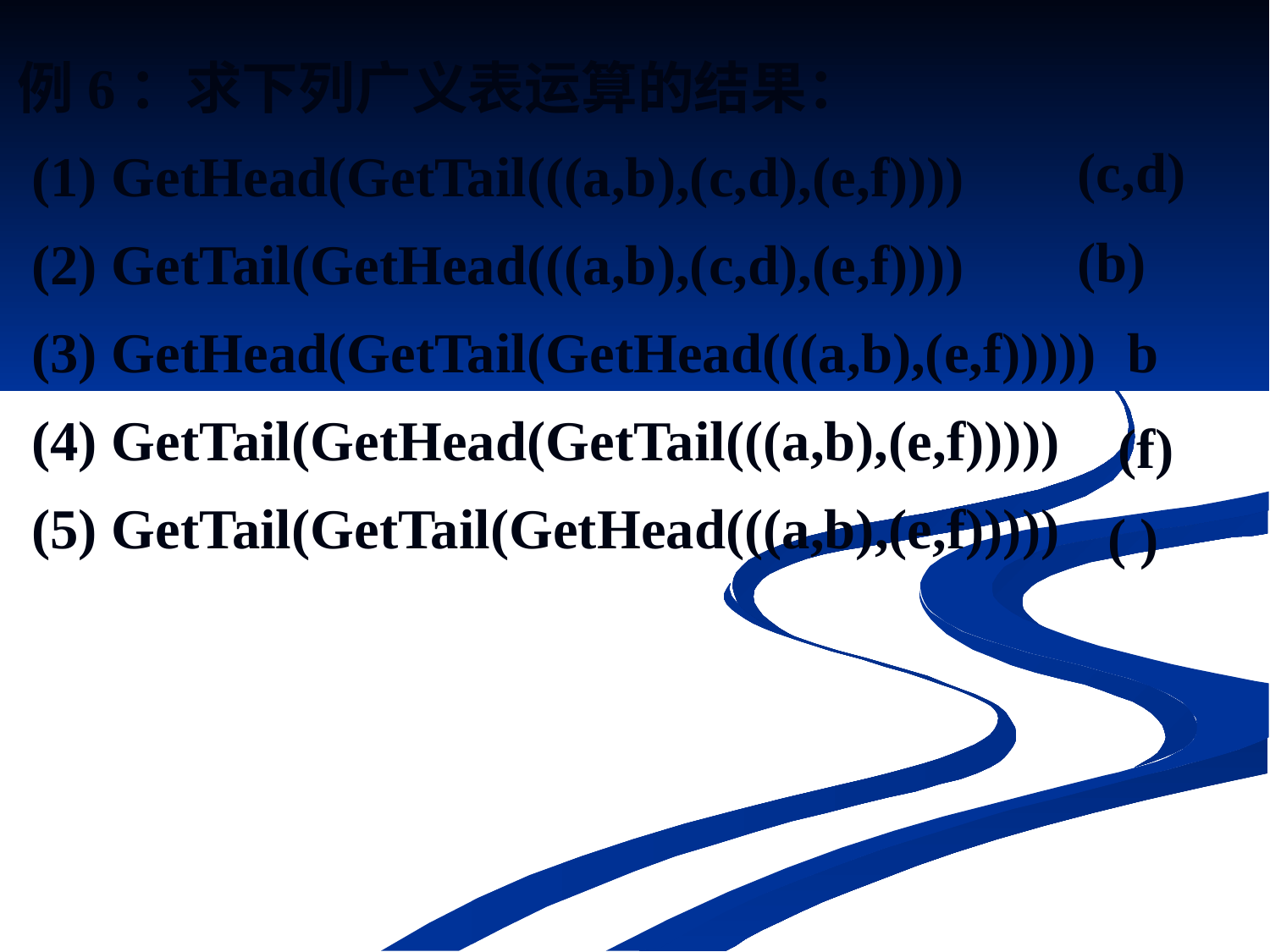

例6：求下列广义表运算的结果：
 (1) GetHead(GetTail(((a,b),(c,d),(e,f))))
 (2) GetTail(GetHead(((a,b),(c,d),(e,f))))
 (3) GetHead(GetTail(GetHead(((a,b),(e,f)))))
 (4) GetTail(GetHead(GetTail(((a,b),(e,f)))))
 (5) GetTail(GetTail(GetHead(((a,b),(e,f)))))
(c,d)
(b)
b
(f)
( )